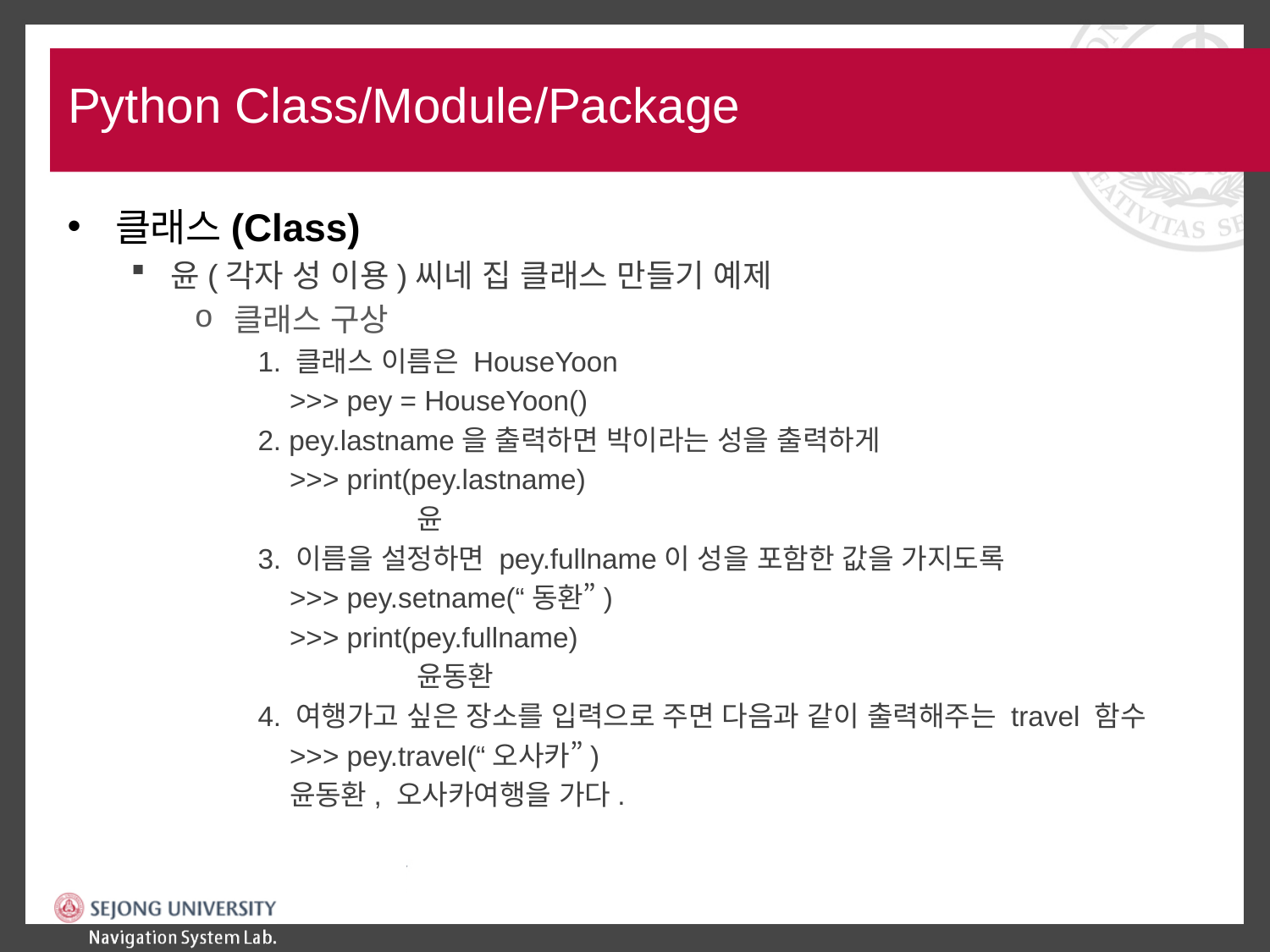

# Python Class/Module/Package
클래스(Class)
윤(각자 성 이용)씨네 집 클래스 만들기 예제
클래스 구상
1. 클래스 이름은 HouseYoon
	>>> pey = HouseYoon()
2. pey.lastname을 출력하면 박이라는 성을 출력하게
	>>> print(pey.lastname)
		윤
3. 이름을 설정하면 pey.fullname이 성을 포함한 값을 가지도록
	>>> pey.setname(“동환”)
	>>> print(pey.fullname)
		윤동환
4. 여행가고 싶은 장소를 입력으로 주면 다음과 같이 출력해주는 travel 함수
	>>> pey.travel(“오사카”)
	윤동환, 오사카여행을 가다.